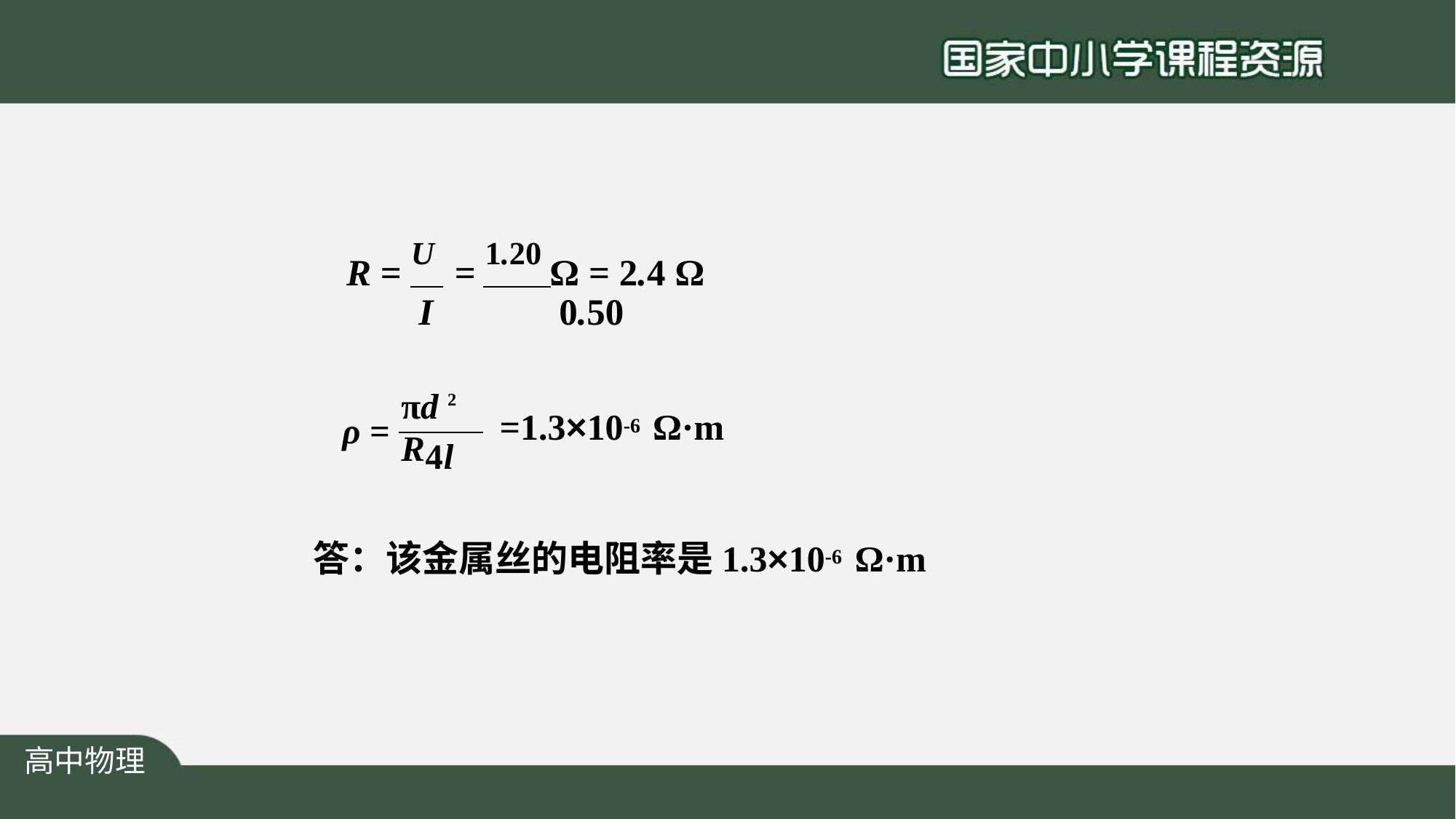

# R = U	= 1.20 Ω = 2.4 Ω
I	0.50

πd 2 R
=1.3×10-6 Ω·m
ρ =
4l

答：该金属丝的电阻率是1.3×10-6 Ω·m
高中物理